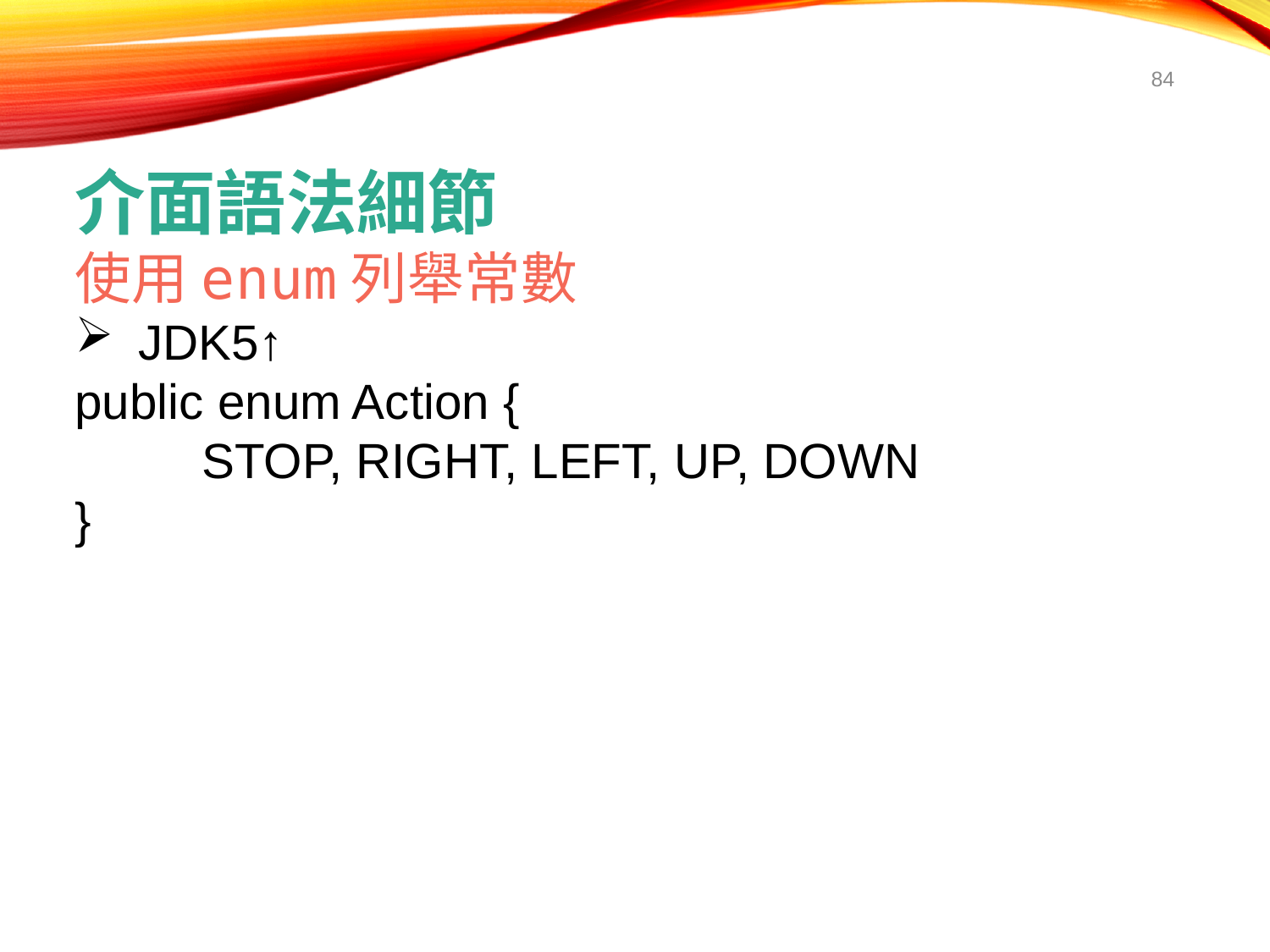

84
介面語法細節
使用enum列舉常數
JDK5↑
public enum Action {
	STOP, RIGHT, LEFT, UP, DOWN
}